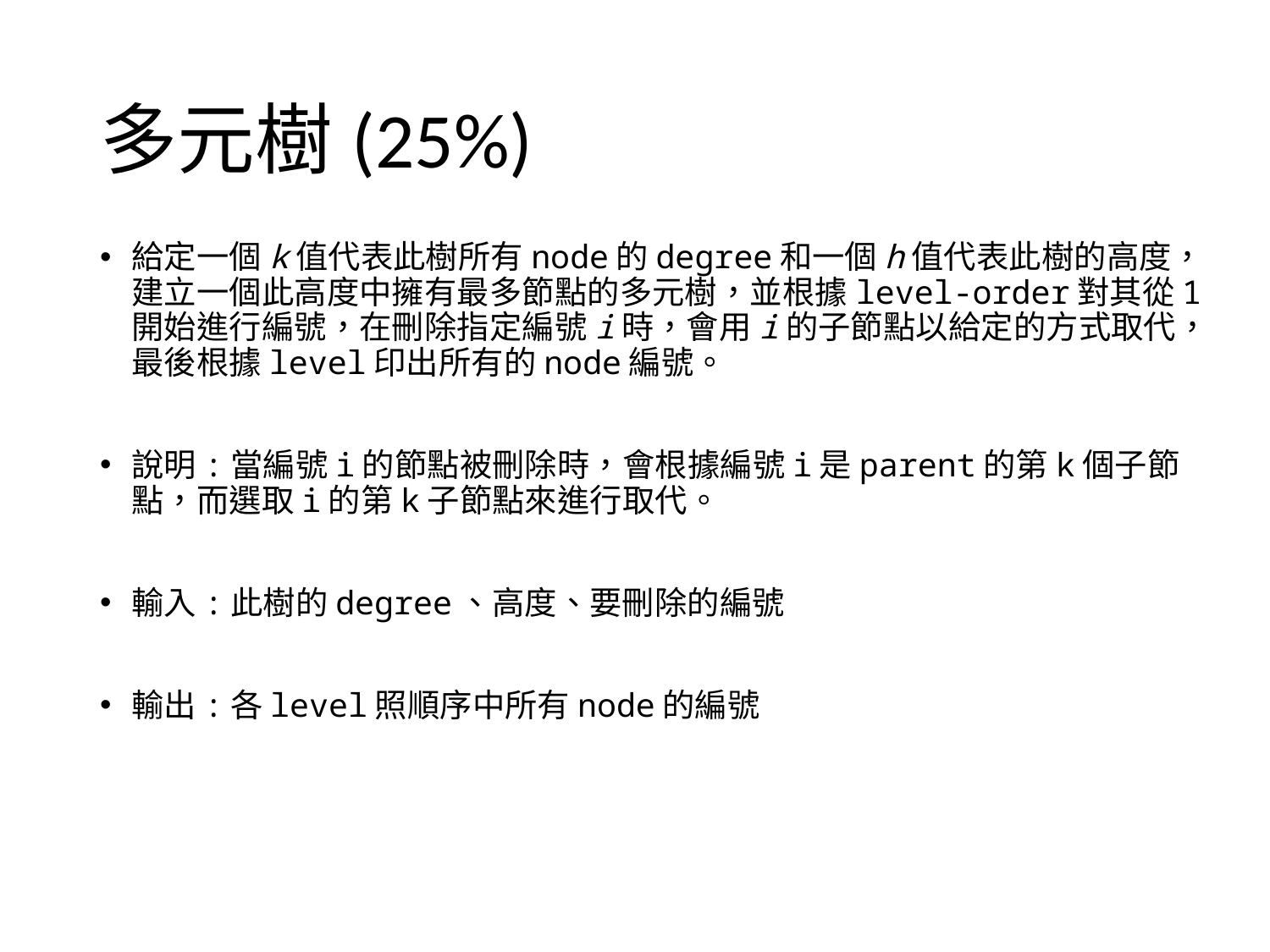

# 多元樹(25%)
給定一個k值代表此樹所有node的degree和一個h值代表此樹的高度，建立一個此高度中擁有最多節點的多元樹，並根據level-order對其從1開始進行編號，在刪除指定編號i時，會用i的子節點以給定的方式取代，最後根據level印出所有的node編號。

說明:當編號i的節點被刪除時，會根據編號i是parent的第k個子節點，而選取i的第k子節點來進行取代。

輸入:此樹的degree、高度、要刪除的編號

輸出:各level照順序中所有node的編號